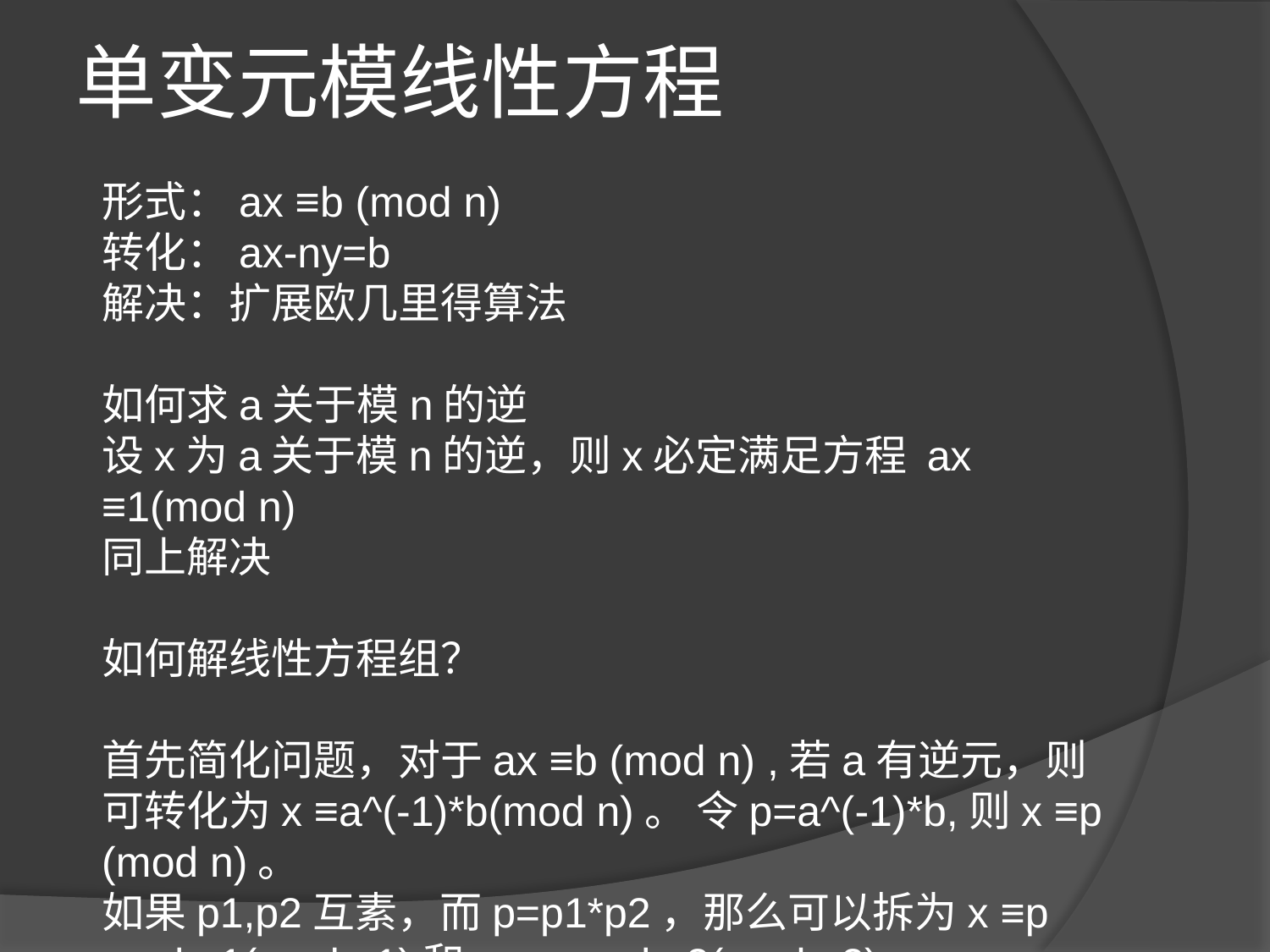

# 单变元模线性方程
形式：ax ≡b (mod n)
转化：ax-ny=b
解决：扩展欧几里得算法

如何求a关于模n的逆
设x为a关于模n的逆，则x必定满足方程 ax ≡1(mod n)
同上解决

如何解线性方程组？

首先简化问题，对于ax ≡b (mod n) ,若a有逆元，则可转化为x ≡a^(-1)*b(mod n)。 令p=a^(-1)*b,则x ≡p (mod n)。
如果p1,p2互素，而p=p1*p2，那么可以拆为x ≡p mod p1(mod p1)和x ≡p mod p2(mod p2)

则我们得到一系列形如x ≡pi (mod n)的方程，pi两两互素